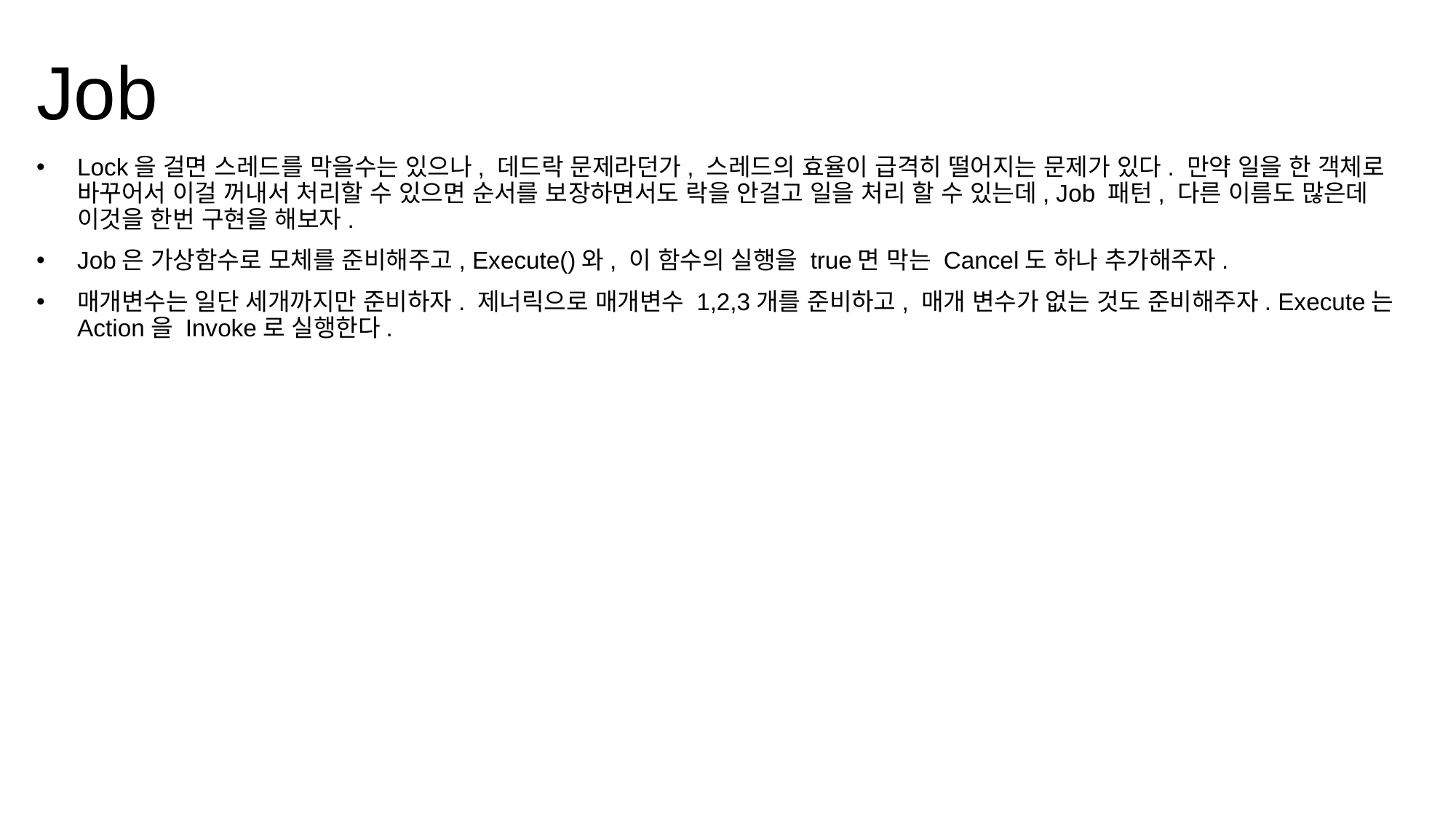

Job
Lock을 걸면 스레드를 막을수는 있으나, 데드락 문제라던가, 스레드의 효율이 급격히 떨어지는 문제가 있다. 만약 일을 한 객체로 바꾸어서 이걸 꺼내서 처리할 수 있으면 순서를 보장하면서도 락을 안걸고 일을 처리 할 수 있는데, Job 패턴, 다른 이름도 많은데 이것을 한번 구현을 해보자.
Job은 가상함수로 모체를 준비해주고, Execute()와, 이 함수의 실행을 true면 막는 Cancel도 하나 추가해주자.
매개변수는 일단 세개까지만 준비하자. 제너릭으로 매개변수 1,2,3개를 준비하고, 매개 변수가 없는 것도 준비해주자. Execute는 Action을 Invoke로 실행한다.